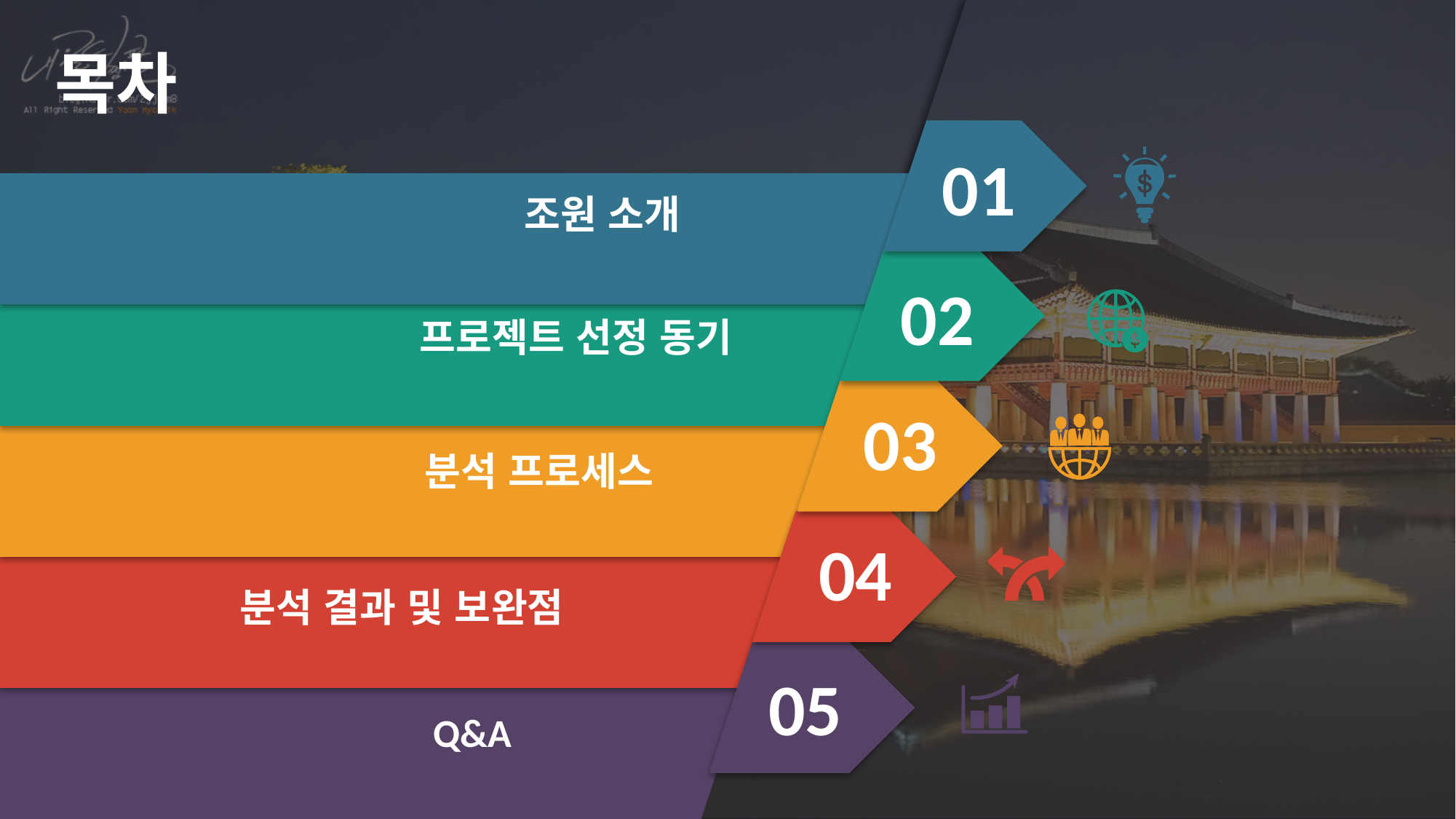

목차

01

조원 소개

02

프로젝트 선정 동기

03

분석 프로세스

04

분석 결과 및 보완점

05

Q&A